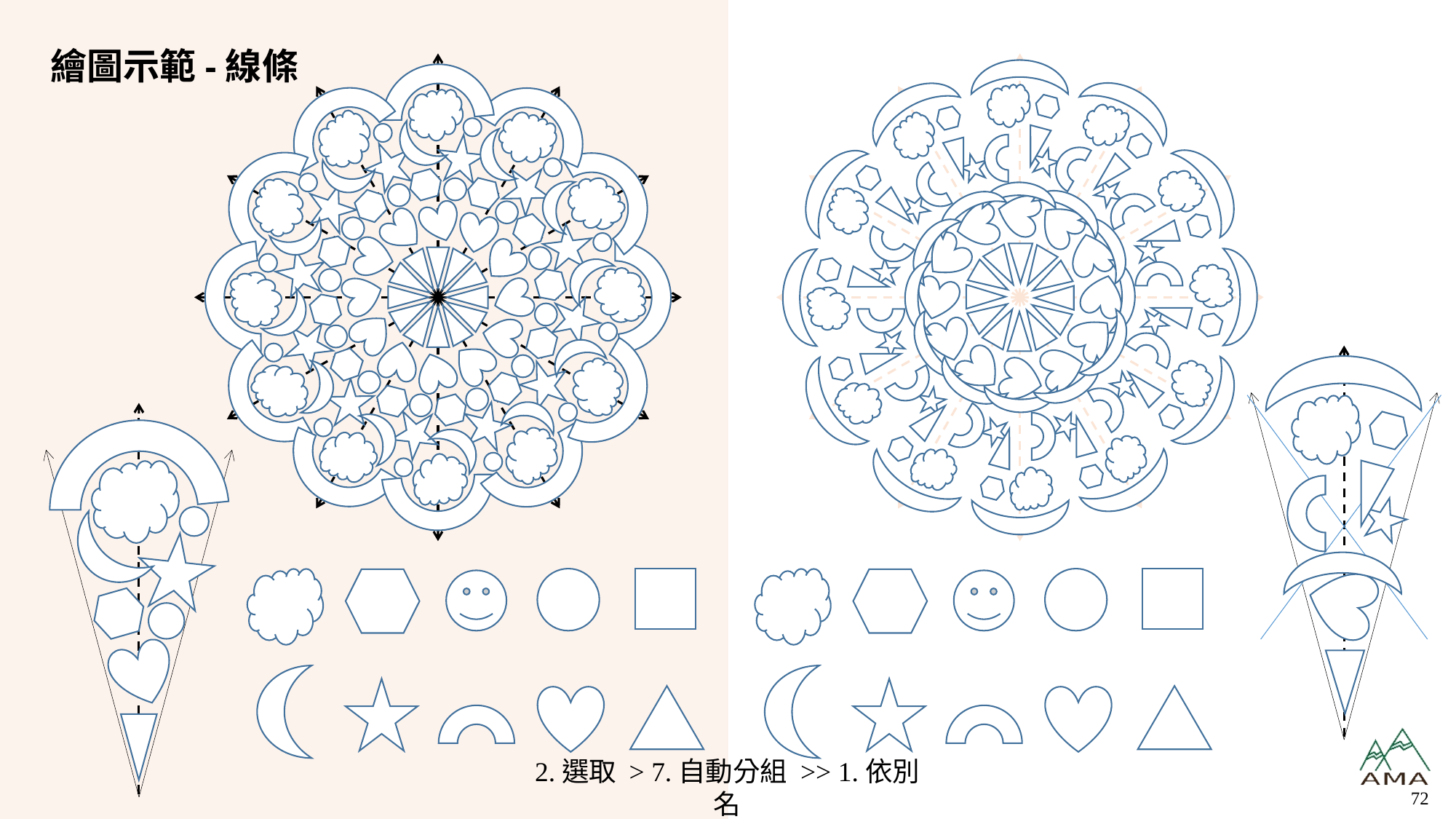

# 繪圖示範-線條

2.選取 > 7.自動分組 >> 1.依別名

72